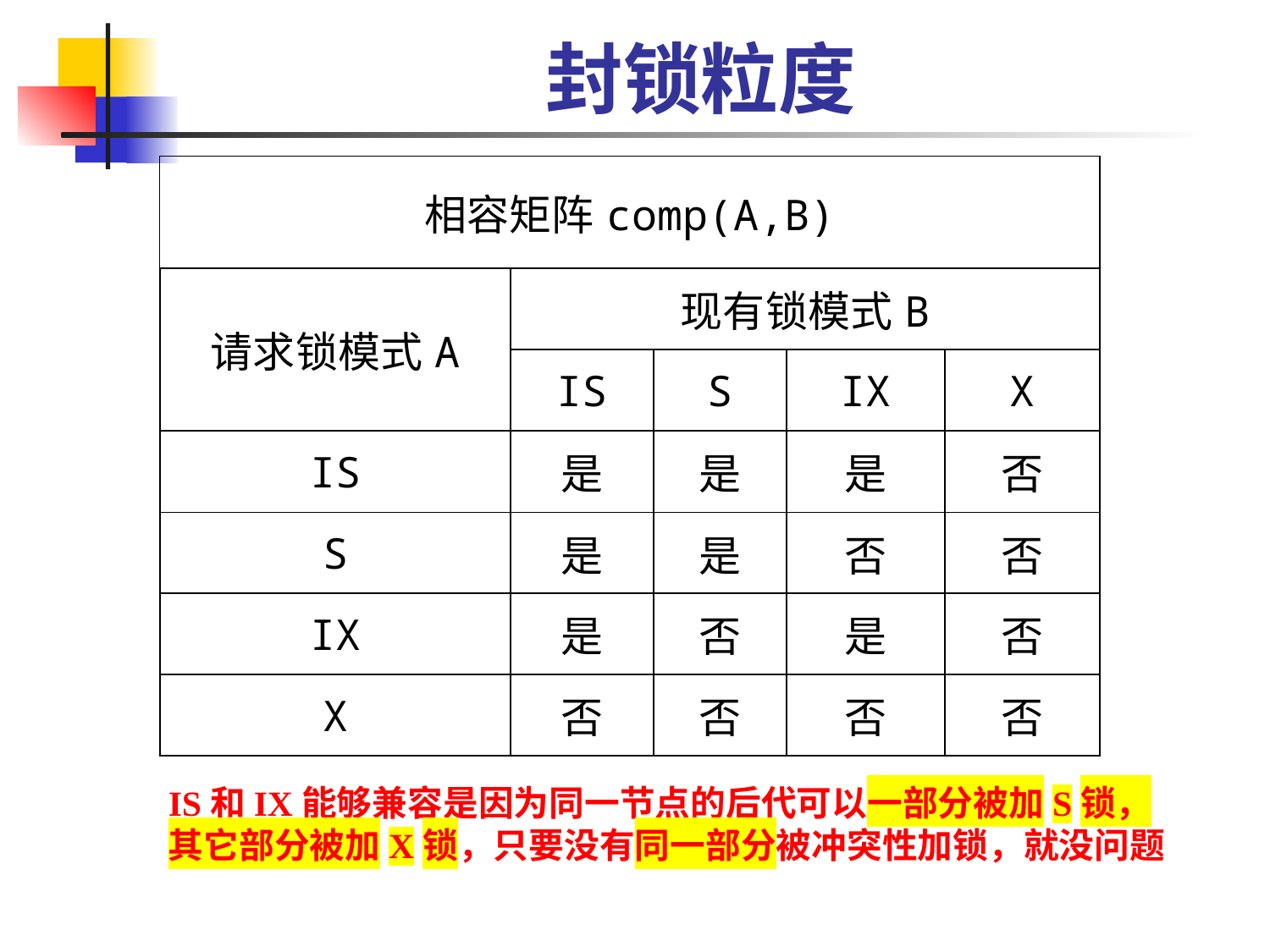

# 封锁粒度
| 相容矩阵comp(A,B) |  |  |  |  |
| --- | --- | --- | --- | --- |
| 请求锁模式A | 现有锁模式B |  |  |  |
|  | IS | S | IX | X |
| IS | 是 | 是 | 是 | 否 |
| S | 是 | 是 | 否 | 否 |
| IX | 是 | 否 | 是 | 否 |
| X | 否 | 否 | 否 | 否 |
IS和IX能够兼容是因为同一节点的后代可以一部分被加S锁，其它部分被加X锁，只要没有同一部分被冲突性加锁，就没问题